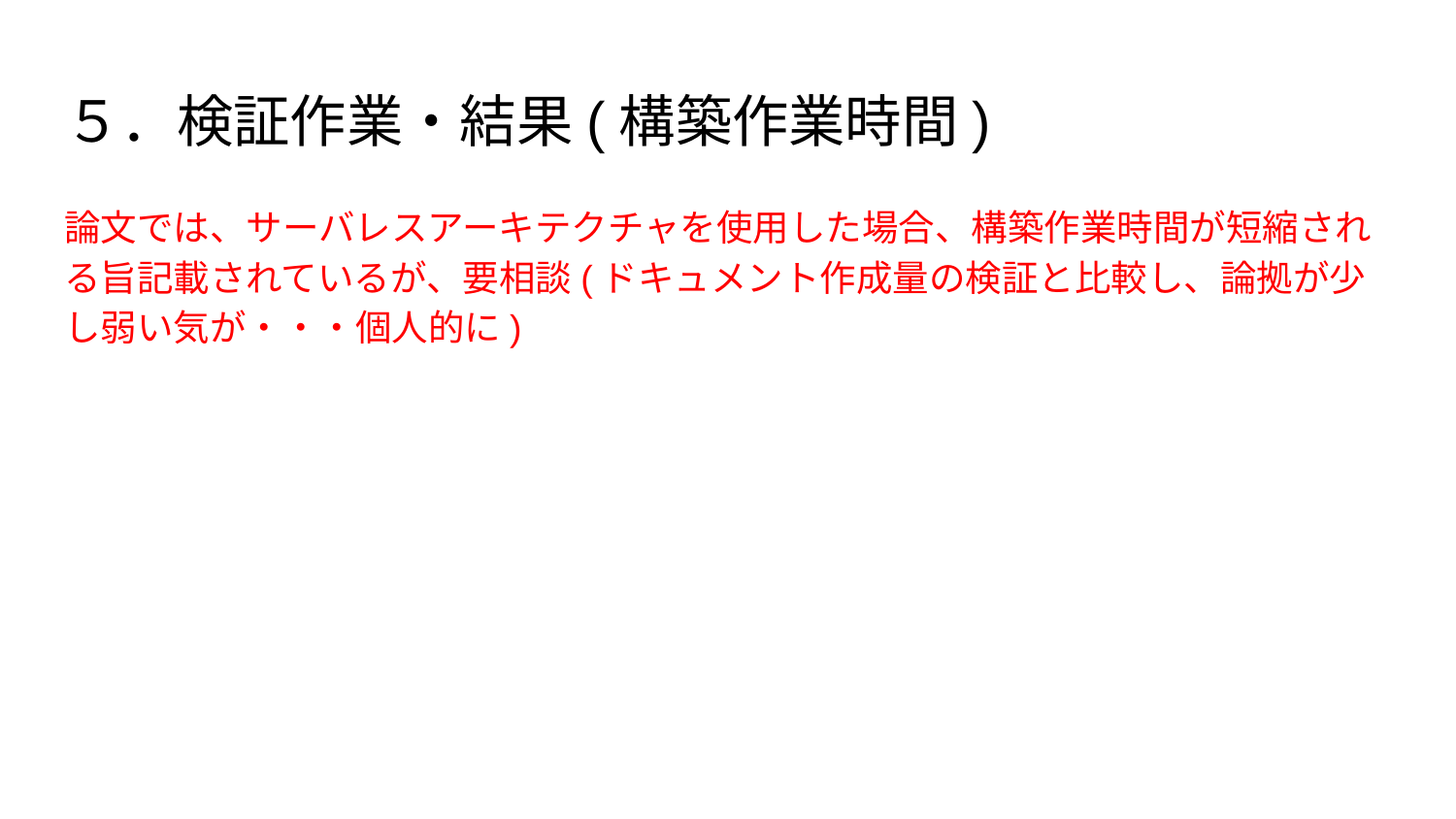

# ５．検証作業・結果(構築作業時間)
論文では、サーバレスアーキテクチャを使用した場合、構築作業時間が短縮される旨記載されているが、要相談(ドキュメント作成量の検証と比較し、論拠が少し弱い気が・・・個人的に)